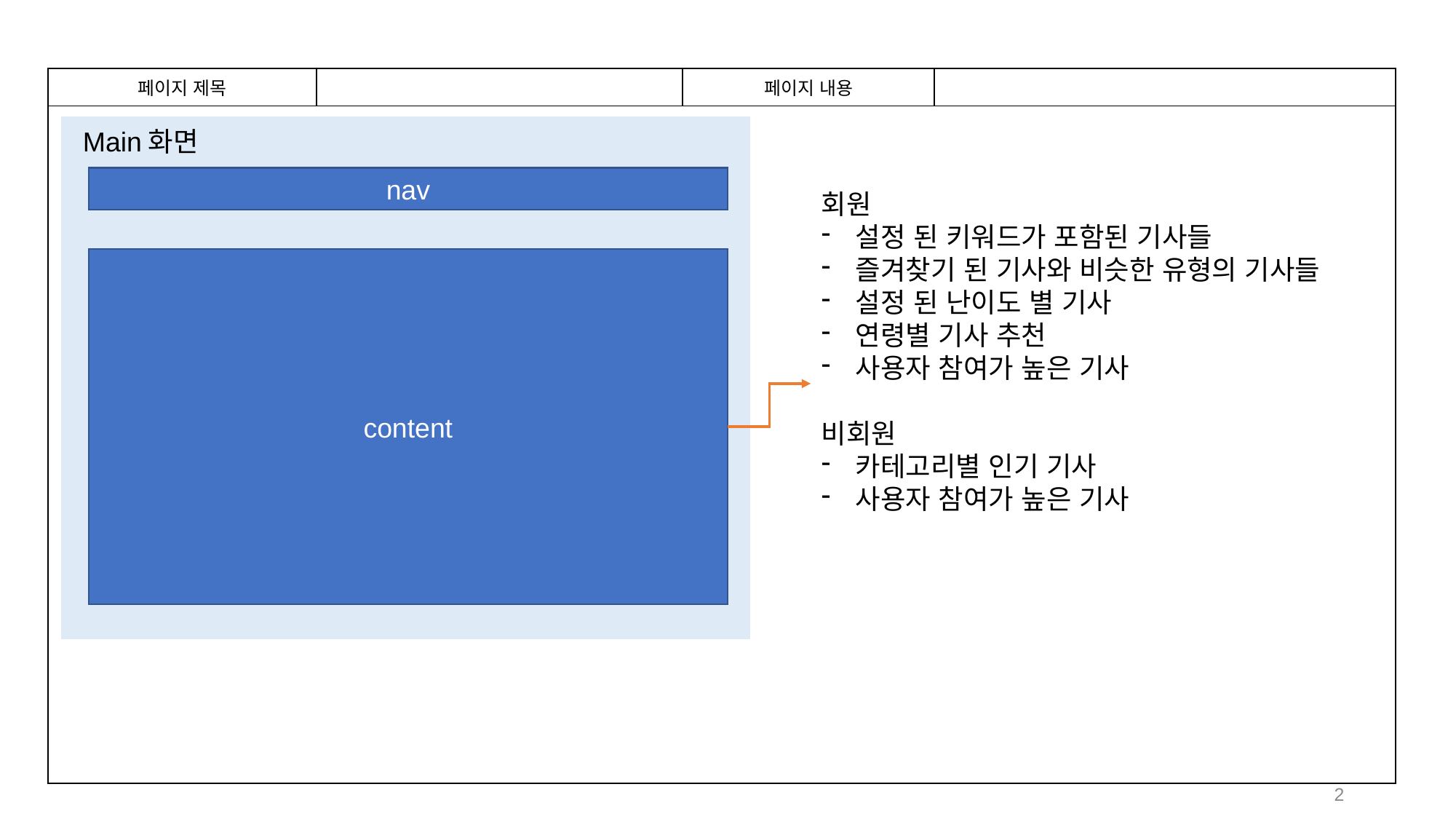

| 페이지 제목 |  | 페이지 내용 |  |
| --- | --- | --- | --- |
|  |  |  |  |

Main화면
nav
회원
설정 된 키워드가 포함된 기사들
즐겨찾기 된 기사와 비슷한 유형의 기사들
설정 된 난이도 별 기사
연령별 기사 추천
사용자 참여가 높은 기사

비회원
카테고리별 인기 기사
사용자 참여가 높은 기사

content
2